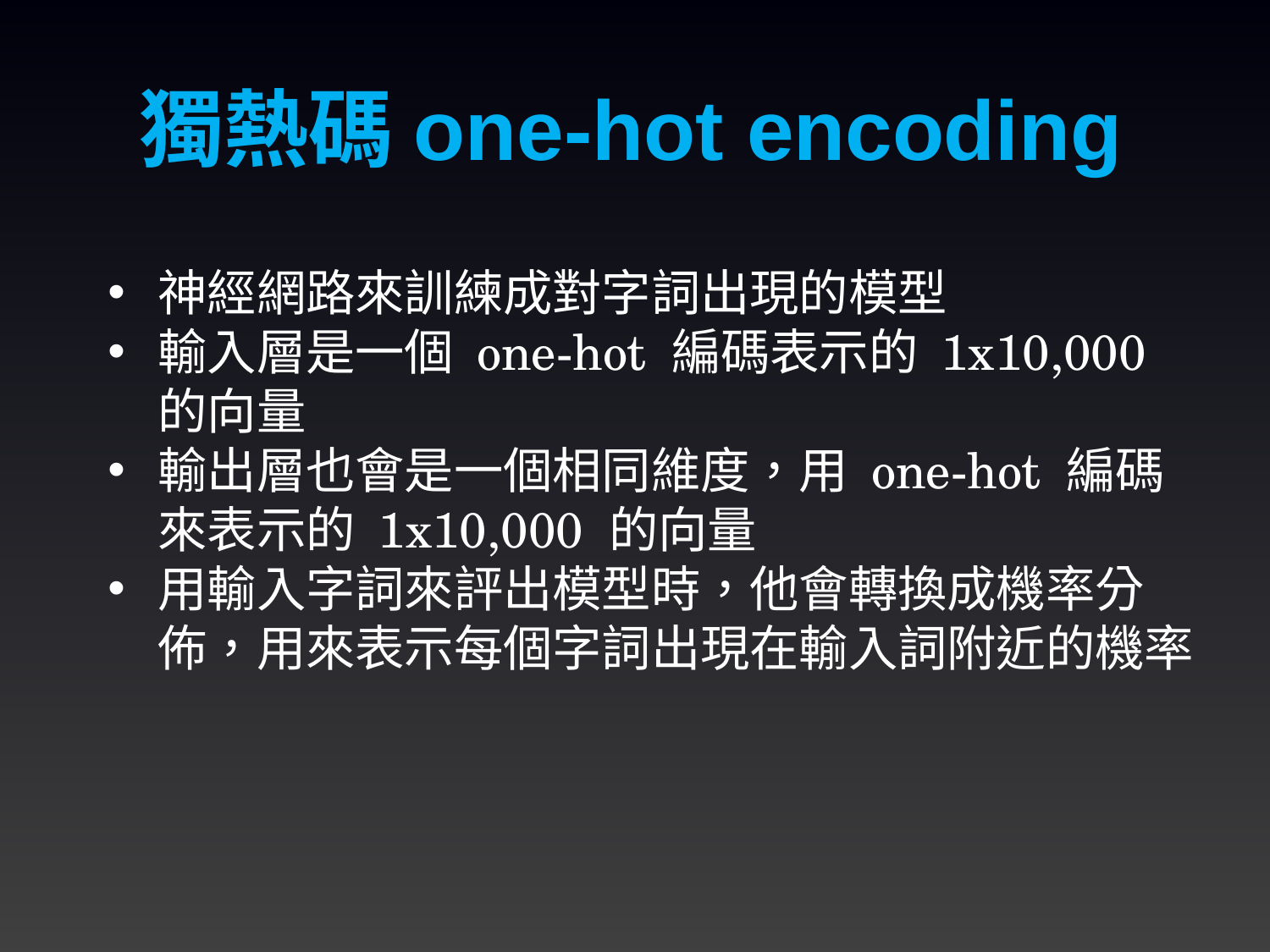

獨熱碼one-hot encoding
神經網路來訓練成對字詞出現的模型
輸入層是一個 one-hot 編碼表示的 1x10,000 的向量
輸出層也會是一個相同維度，用 one-hot 編碼來表示的 1x10,000 的向量
用輸入字詞來評出模型時，他會轉換成機率分佈，用來表示每個字詞出現在輸入詞附近的機率